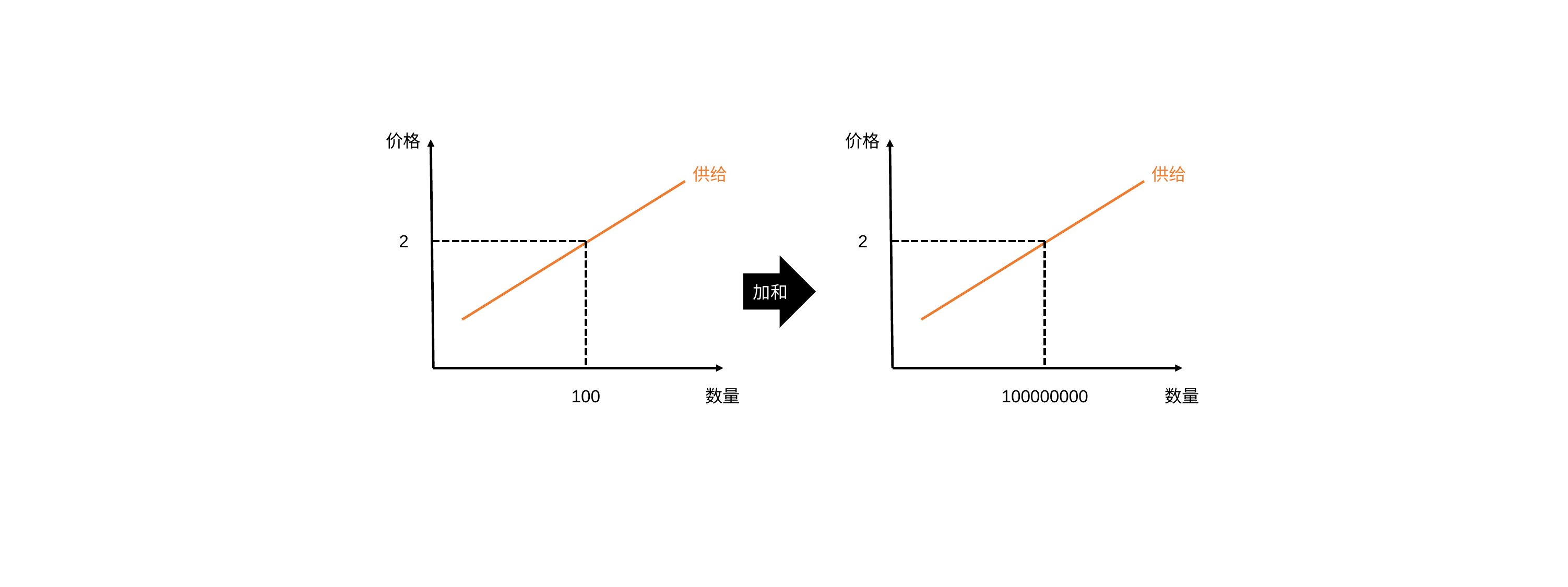

价格
供给
数量
价格
供给
数量
2
2
加和
100
100000000